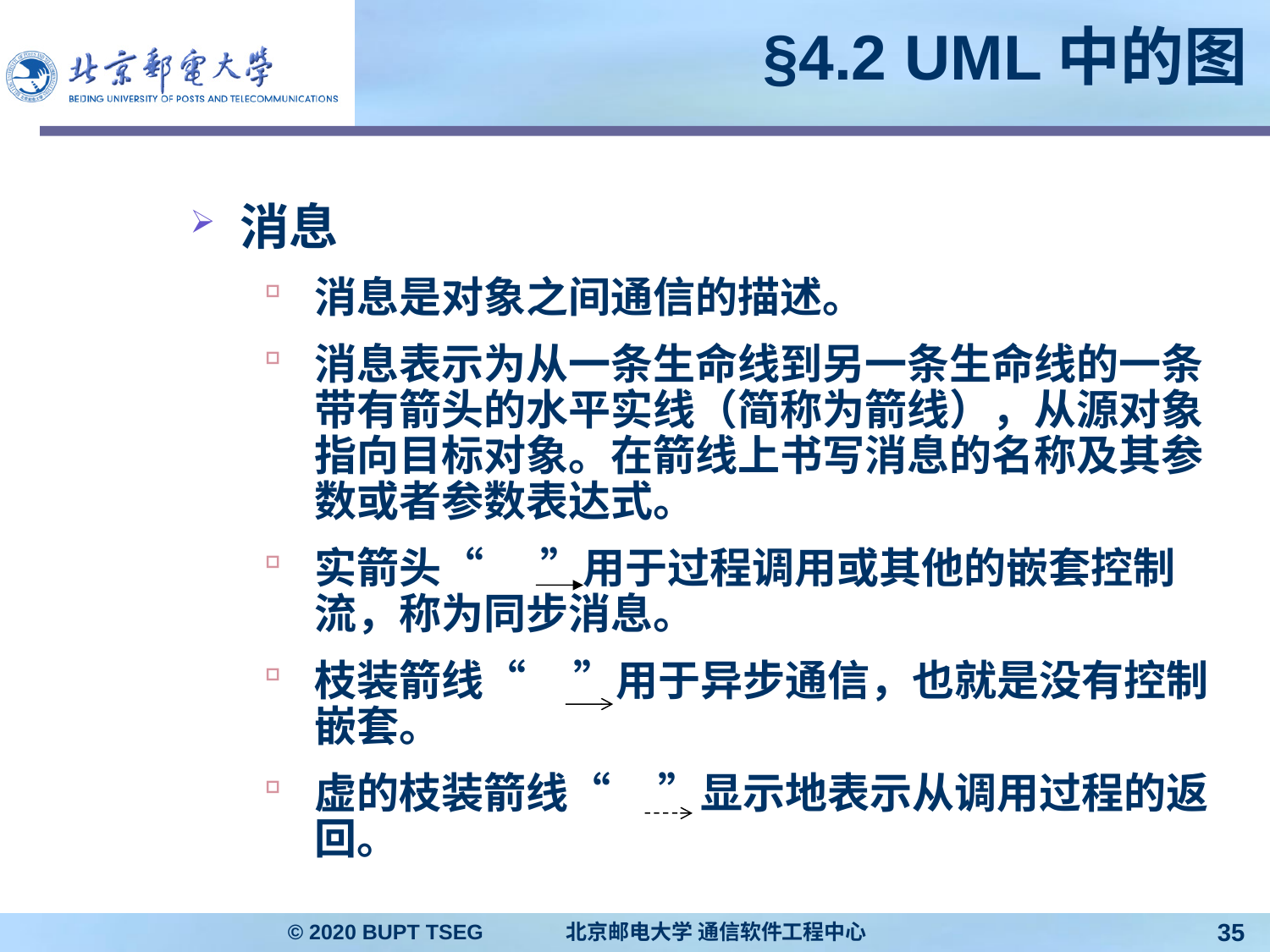

# §4.2 UML中的图
消息
消息是对象之间通信的描述。
消息表示为从一条生命线到另一条生命线的一条带有箭头的水平实线（简称为箭线），从源对象指向目标对象。在箭线上书写消息的名称及其参数或者参数表达式。
实箭头“      ”用于过程调用或其他的嵌套控制流，称为同步消息。
枝装箭线“     ”用于异步通信，也就是没有控制嵌套。
虚的枝装箭线“     ”显示地表示从调用过程的返回。

© 2020 BUPT TSEG             北京邮电大学 通信软件工程中心